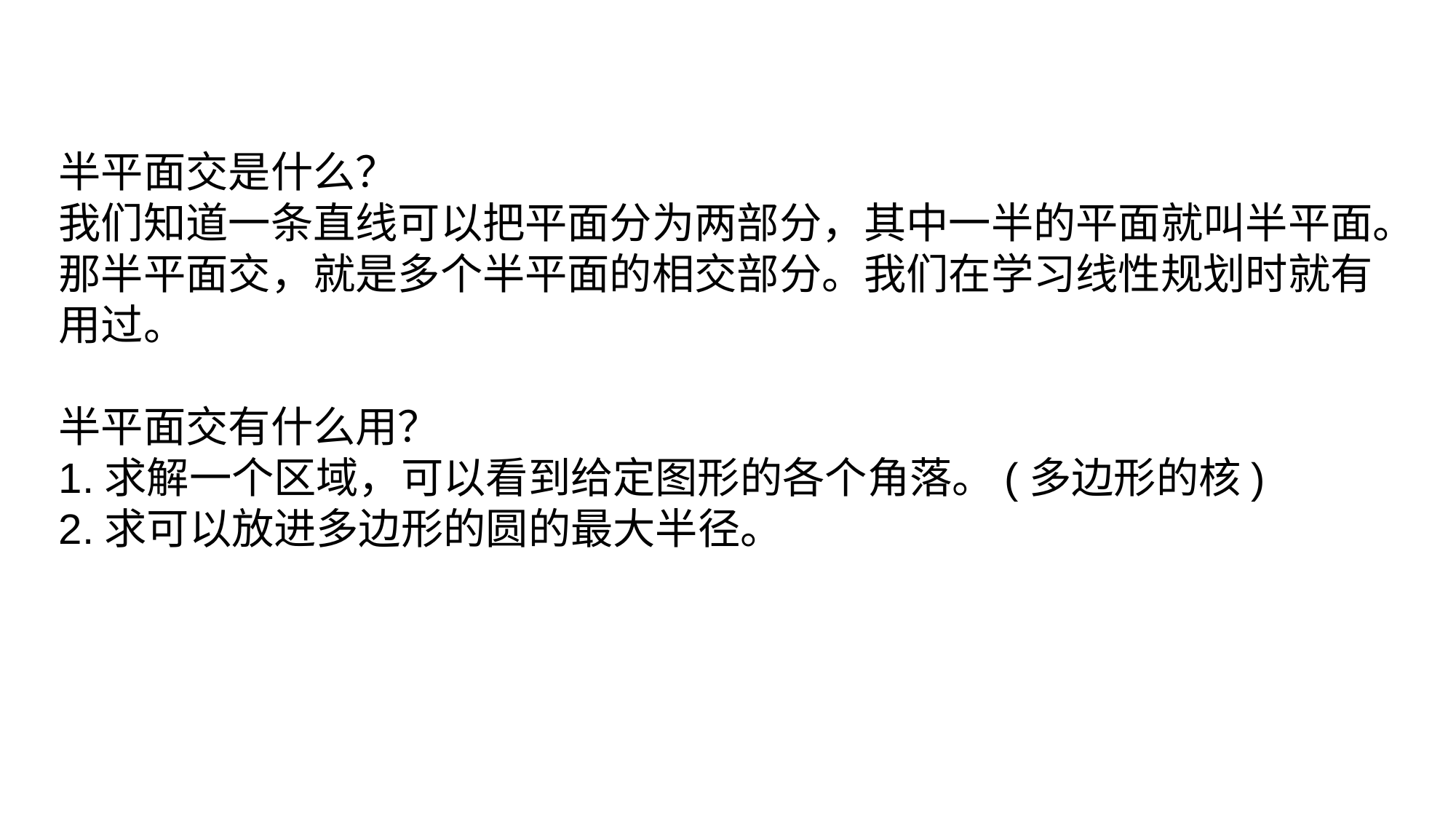

半平面交是什么？
我们知道一条直线可以把平面分为两部分，其中一半的平面就叫半平面。
那半平面交，就是多个半平面的相交部分。我们在学习线性规划时就有用过。

半平面交有什么用？
1.求解一个区域，可以看到给定图形的各个角落。(多边形的核)
2.求可以放进多边形的圆的最大半径。